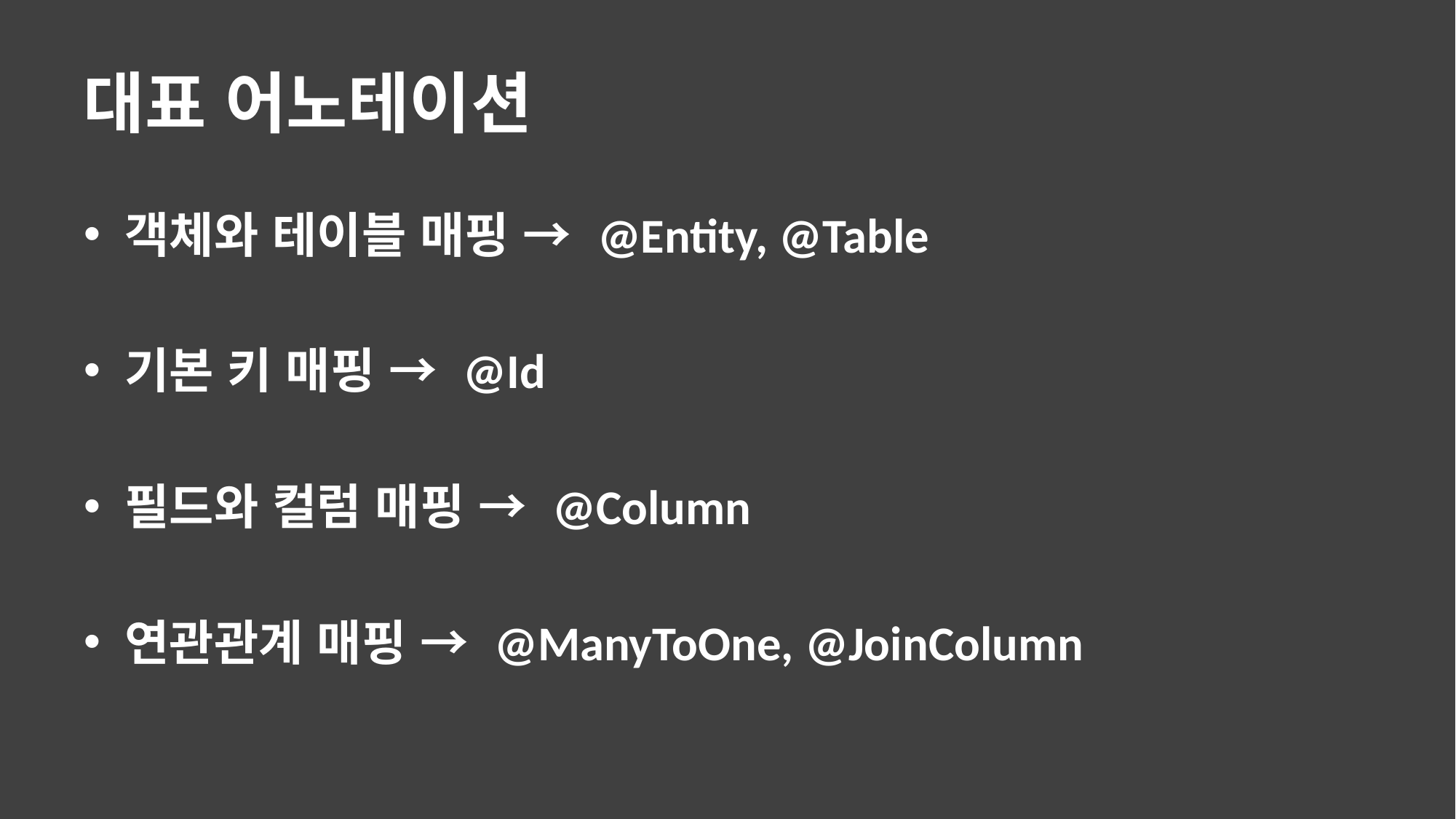

# 대표 어노테이션
객체와 테이블 매핑 → @Entity, @Table

기본 키 매핑 → @Id

필드와 컬럼 매핑 → @Column

연관관계 매핑 → @ManyToOne, @JoinColumn